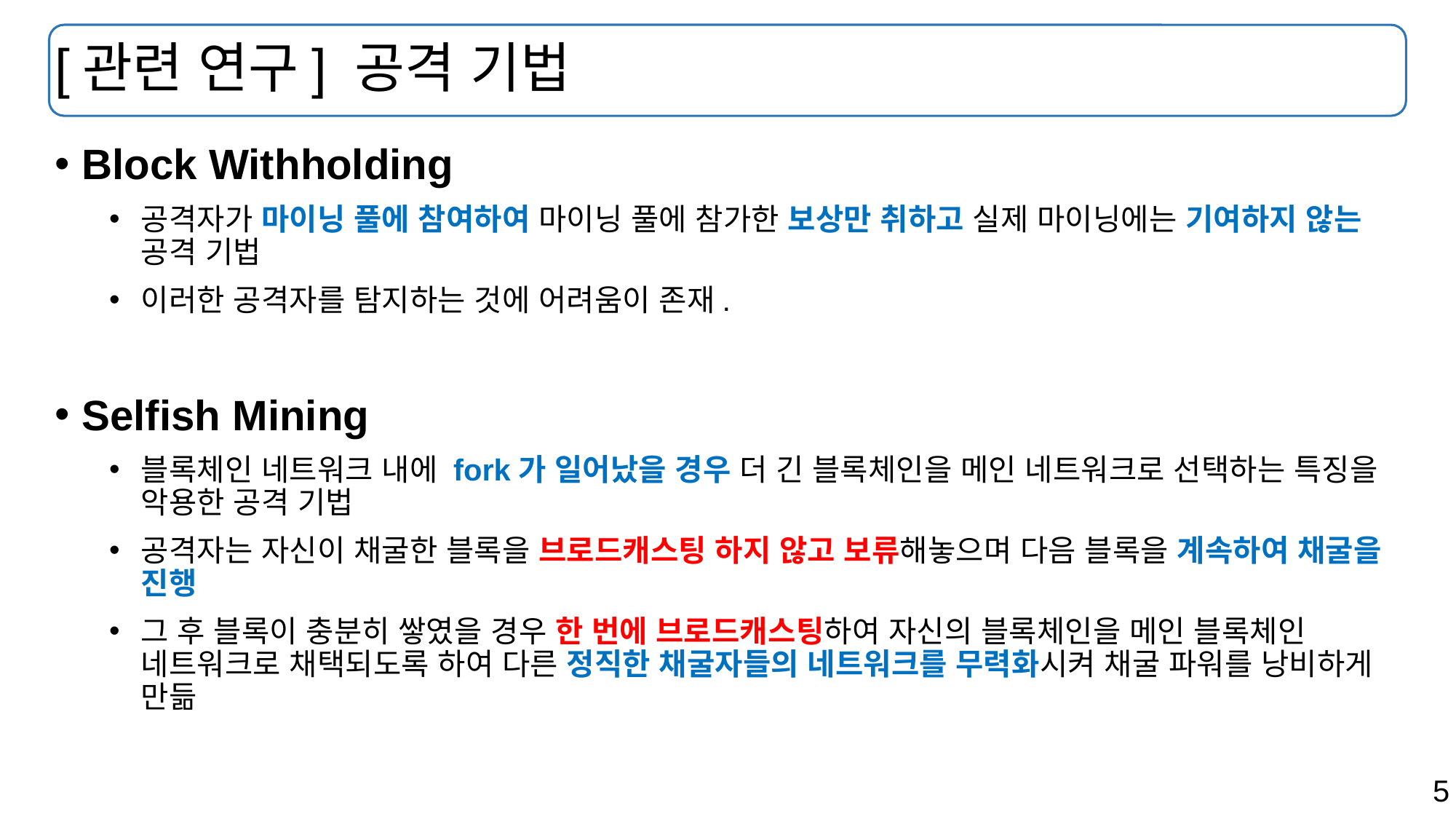

# [관련 연구] 공격 기법
Block Withholding
공격자가 마이닝 풀에 참여하여 마이닝 풀에 참가한 보상만 취하고 실제 마이닝에는 기여하지 않는 공격 기법
이러한 공격자를 탐지하는 것에 어려움이 존재.

Selfish Mining
블록체인 네트워크 내에 fork가 일어났을 경우 더 긴 블록체인을 메인 네트워크로 선택하는 특징을 악용한 공격 기법
공격자는 자신이 채굴한 블록을 브로드캐스팅 하지 않고 보류해놓으며 다음 블록을 계속하여 채굴을 진행
그 후 블록이 충분히 쌓였을 경우 한 번에 브로드캐스팅하여 자신의 블록체인을 메인 블록체인 네트워크로 채택되도록 하여 다른 정직한 채굴자들의 네트워크를 무력화시켜 채굴 파워를 낭비하게 만듦
5